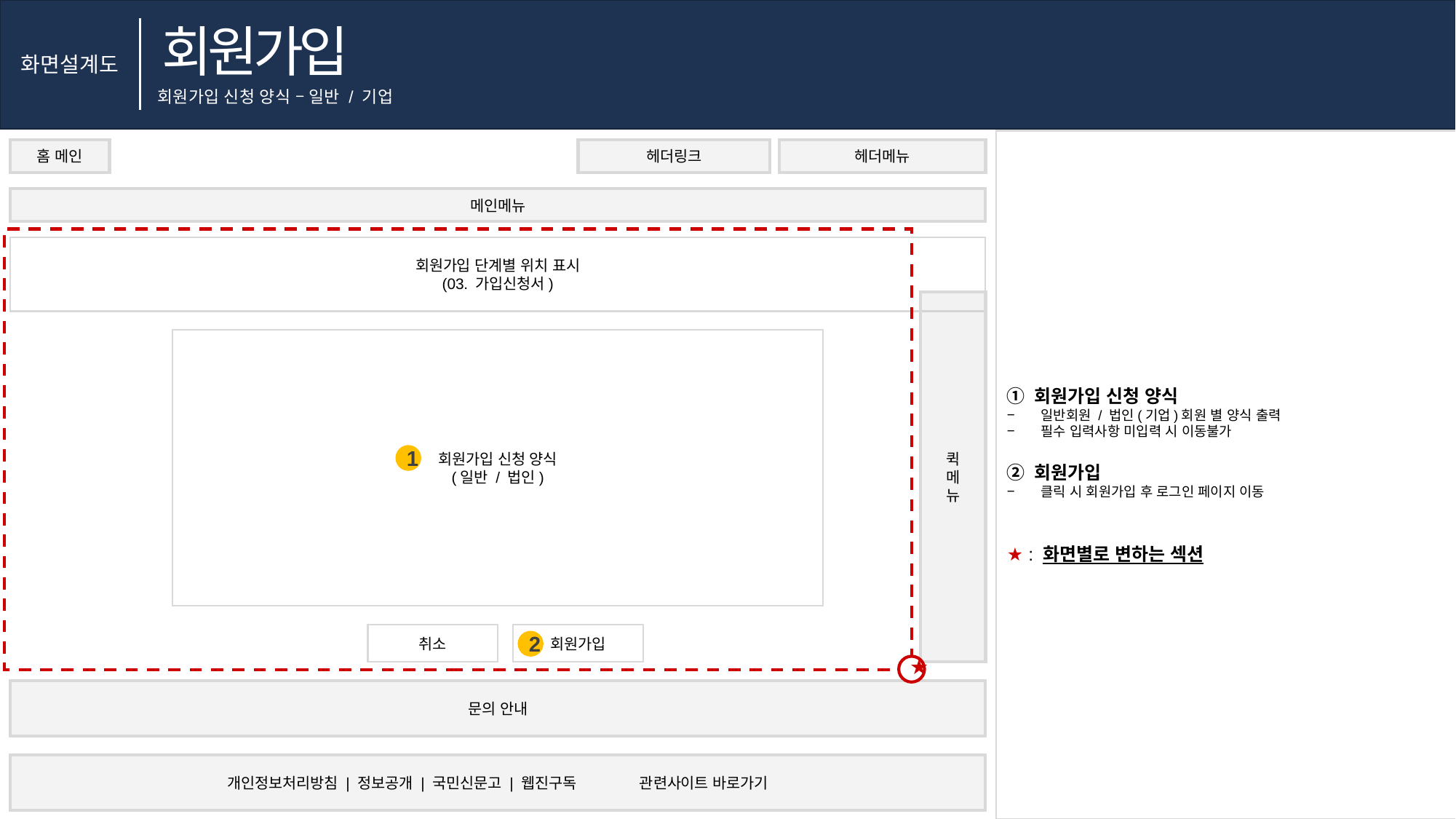

회원가입
화면설계도
회원가입 신청 양식 – 일반 / 기업
① 회원가입 신청 양식
일반회원 / 법인(기업)회원 별 양식 출력
필수 입력사항 미입력 시 이동불가

② 회원가입
클릭 시 회원가입 후 로그인 페이지 이동

★ : 화면별로 변하는 섹션
헤더링크
홈 메인
헤더메뉴
메인메뉴

회원가입 단계별 위치 표시
(03. 가입신청서)
퀵
메
뉴
회원가입 신청 양식
(일반 / 법인)
1
취소
회원가입
2
★

문의 안내
개인정보처리방침 | 정보공개 | 국민신문고 | 웹진구독               관련사이트 바로가기